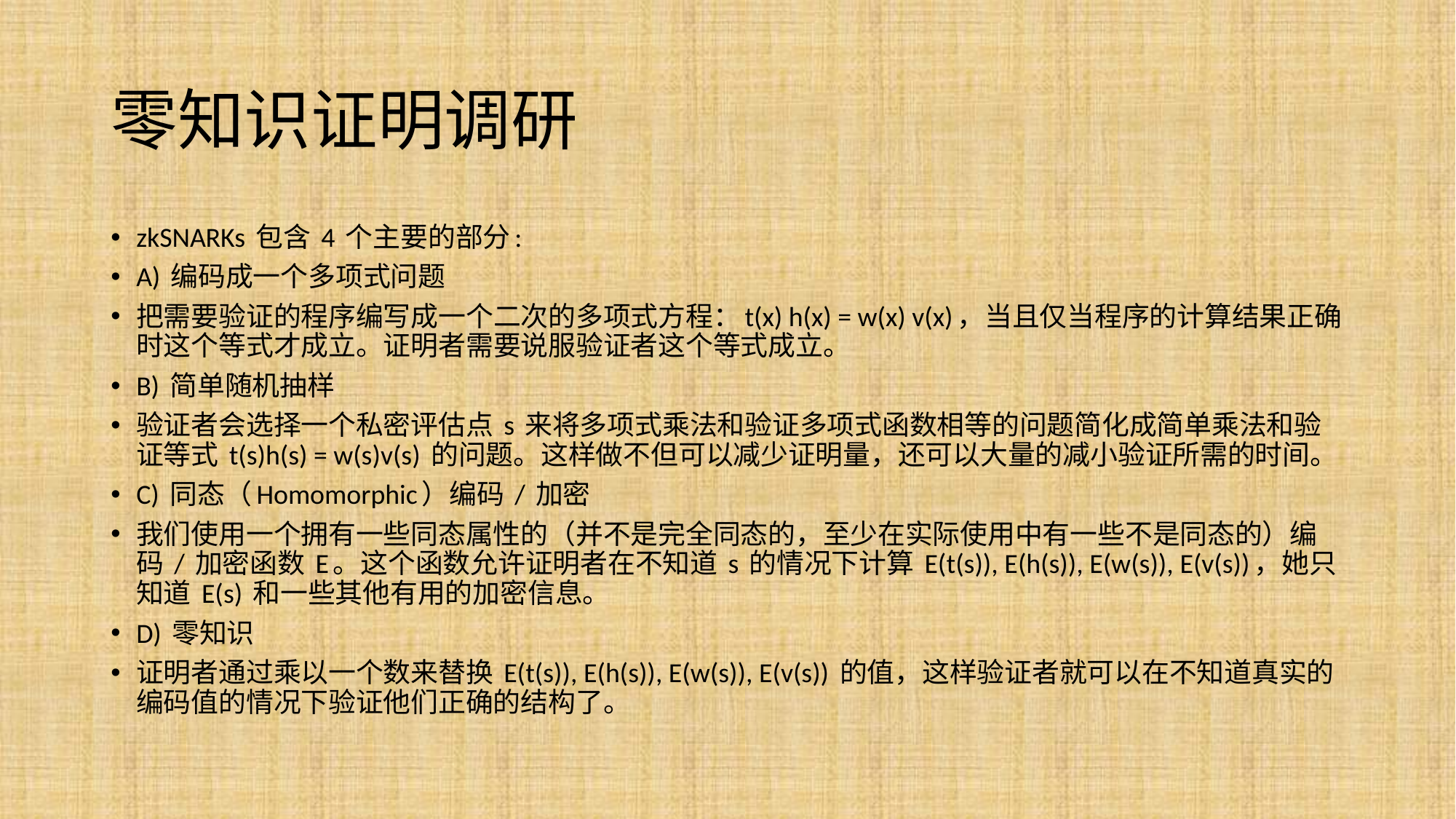

# 零知识证明调研
zkSNARKs 包含 4 个主要的部分:
A) 编码成一个多项式问题
把需要验证的程序编写成一个二次的多项式方程：t(x) h(x) = w(x) v(x)，当且仅当程序的计算结果正确时这个等式才成立。证明者需要说服验证者这个等式成立。
B) 简单随机抽样
验证者会选择一个私密评估点 s 来将多项式乘法和验证多项式函数相等的问题简化成简单乘法和验证等式 t(s)h(s) = w(s)v(s) 的问题。这样做不但可以减少证明量，还可以大量的减小验证所需的时间。
C) 同态（Homomorphic）编码 / 加密
我们使用一个拥有一些同态属性的（并不是完全同态的，至少在实际使用中有一些不是同态的）编码 / 加密函数 E。这个函数允许证明者在不知道 s 的情况下计算 E(t(s)), E(h(s)), E(w(s)), E(v(s))，她只知道 E(s) 和一些其他有用的加密信息。
D) 零知识
证明者通过乘以一个数来替换 E(t(s)), E(h(s)), E(w(s)), E(v(s)) 的值，这样验证者就可以在不知道真实的编码值的情况下验证他们正确的结构了。